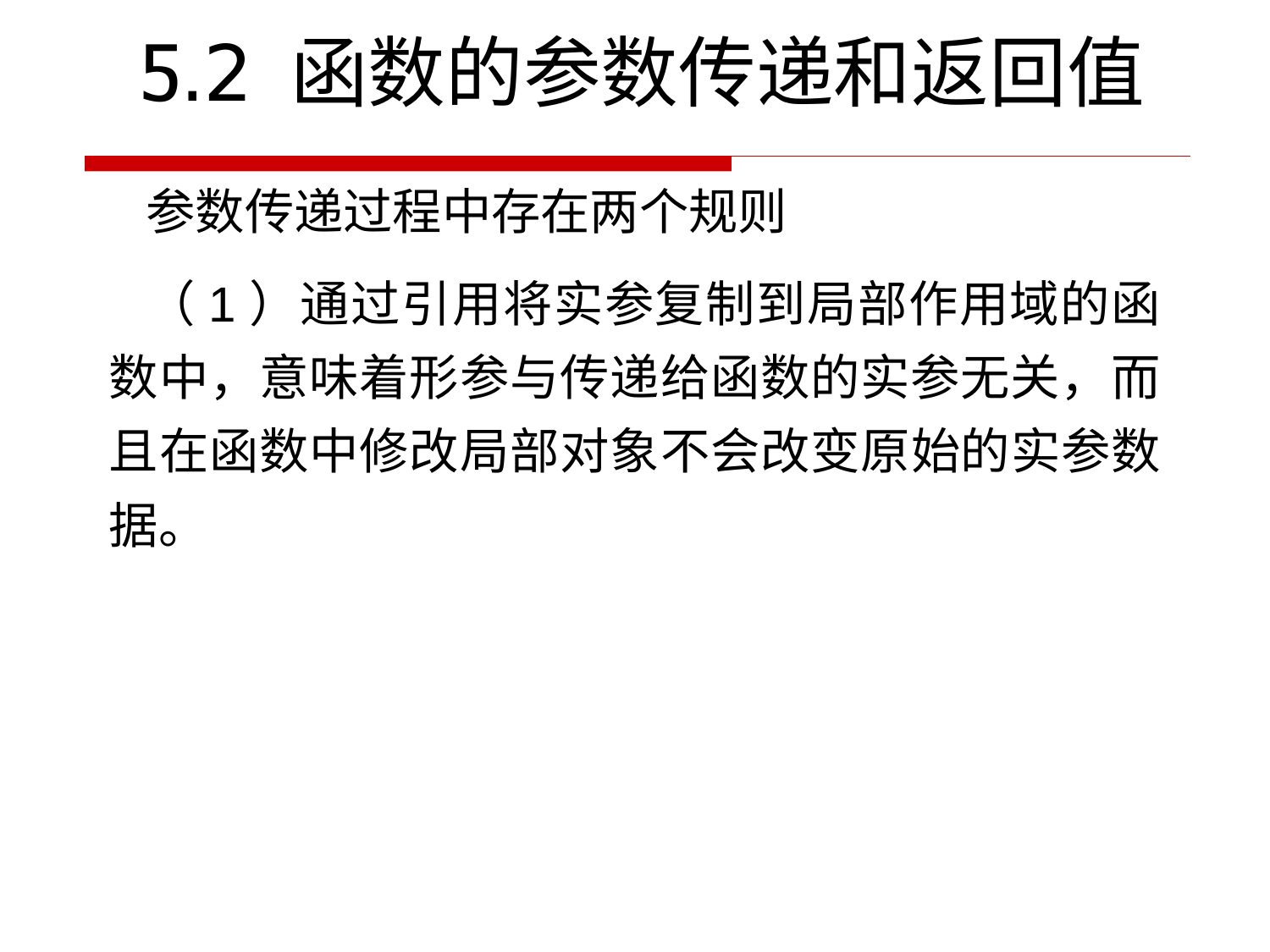

5.2 函数的参数传递和返回值
参数传递过程中存在两个规则
（1）通过引用将实参复制到局部作用域的函数中，意味着形参与传递给函数的实参无关，而且在函数中修改局部对象不会改变原始的实参数据。